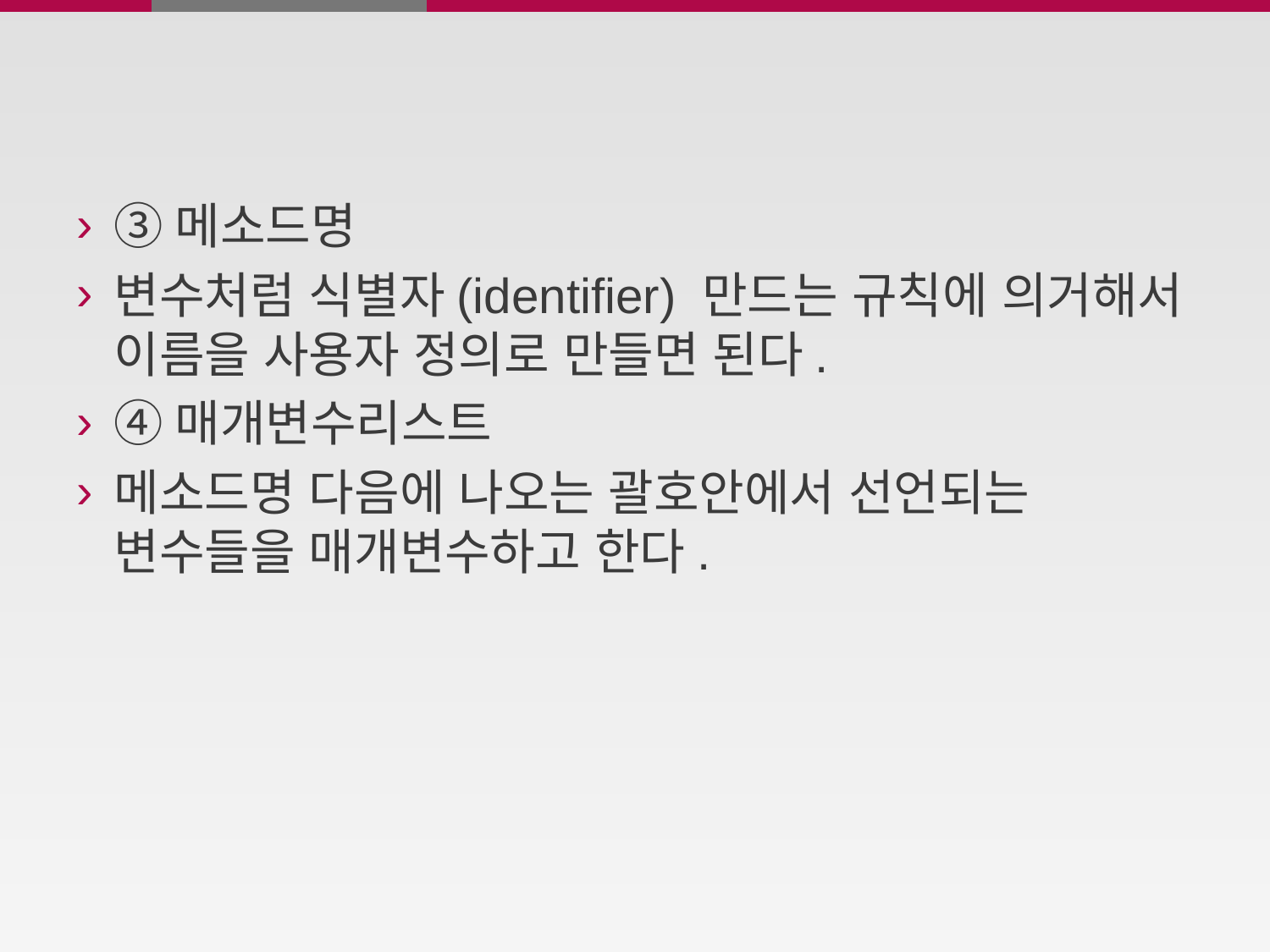

#
③메소드명
변수처럼 식별자(identifier) 만드는 규칙에 의거해서 이름을 사용자 정의로 만들면 된다.
④매개변수리스트
메소드명 다음에 나오는 괄호안에서 선언되는 변수들을 매개변수하고 한다.